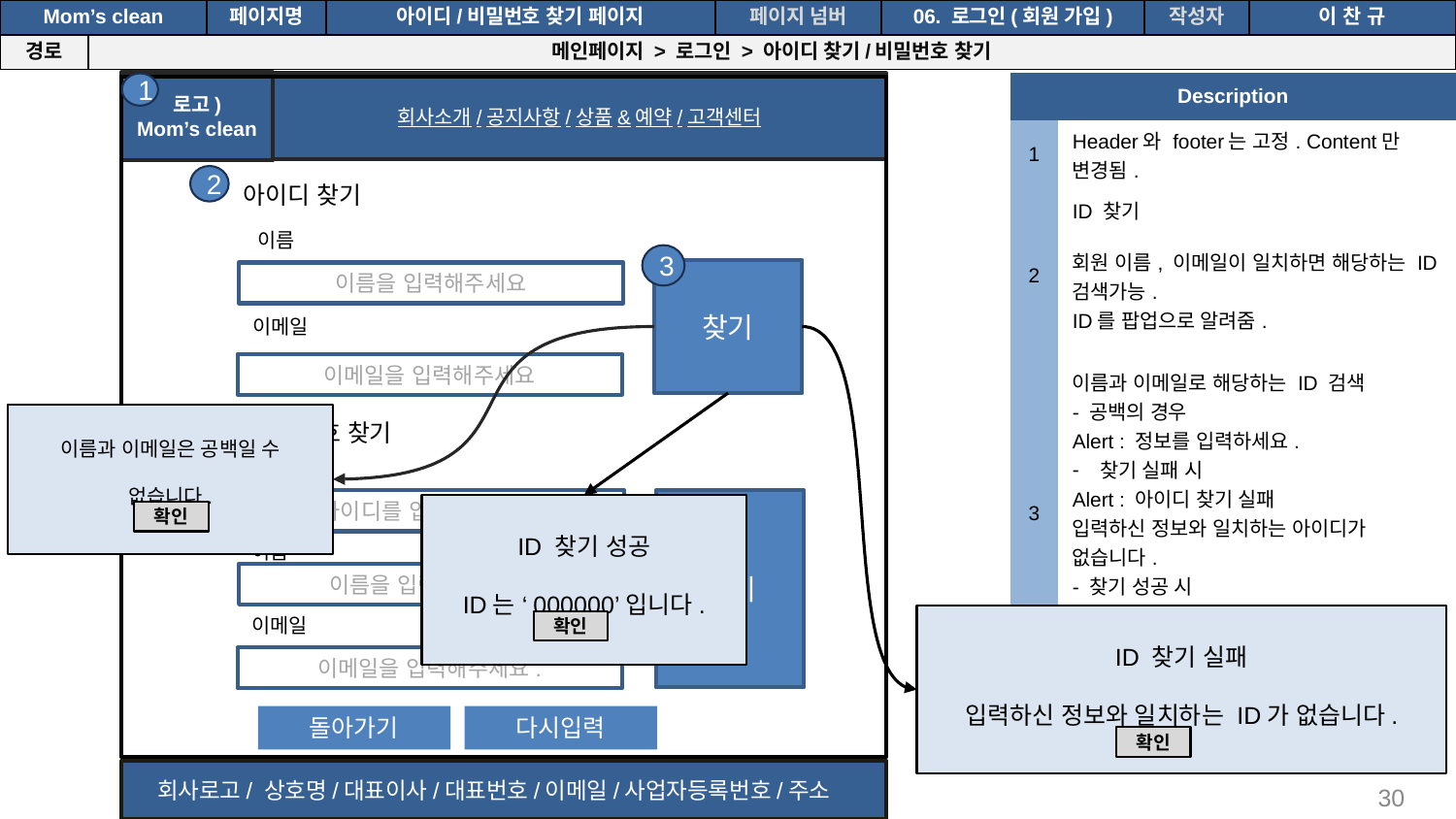

공간(오피스) 대여 시스템
| Mom’s clean |  | 페이지명 | 아이디/비밀번호 찾기 페이지 | 페이지 넘버 | 06. 로그인(회원 가입) | 작성자 | 이 찬 규 |
| --- | --- | --- | --- | --- | --- | --- | --- |
| 경로 | 메인페이지 > 로그인 > 아이디 찾기/비밀번호 찾기 |  |  |  |  |  |  |
로고)
Mom’s clean
회사소개/공지사항/상품&예약/고객센터
회사로고/ 상호명/대표이사/대표번호/이메일/사업자등록번호/주소
| Description |  |
| --- | --- |
| 1 | Header와 footer는 고정. Content만 변경됨. |
| 2 | ID 찾기 회원 이름, 이메일이 일치하면 해당하는 ID 검색가능. ID를 팝업으로 알려줌. |
| 3 | 이름과 이메일로 해당하는 ID 검색 - 공백의 경우 Alert : 정보를 입력하세요. 찾기 실패 시 Alert : 아이디 찾기 실패 입력하신 정보와 일치하는 아이디가 없습니다. - 찾기 성공 시 Alert : ID 찾기 성공 ID는 000000입니다. |
1

2
아이디 찾기
이름
3
찾기
이름을 입력해주세요
이메일
이메일을 입력해주세요
이름과 이메일은 공백일 수 없습니다.

비밀번호 찾기
아이디
찾기
아이디를 입력해주세요.
ID 찾기 성공
ID는 ‘000000’입니다.
확인
이름
이름을 입력해주세요.
이메일
ID 찾기 실패
입력하신 정보와 일치하는 ID가 없습니다.
확인
이메일을 입력해주세요.
돌아가기
다시입력
확인
30